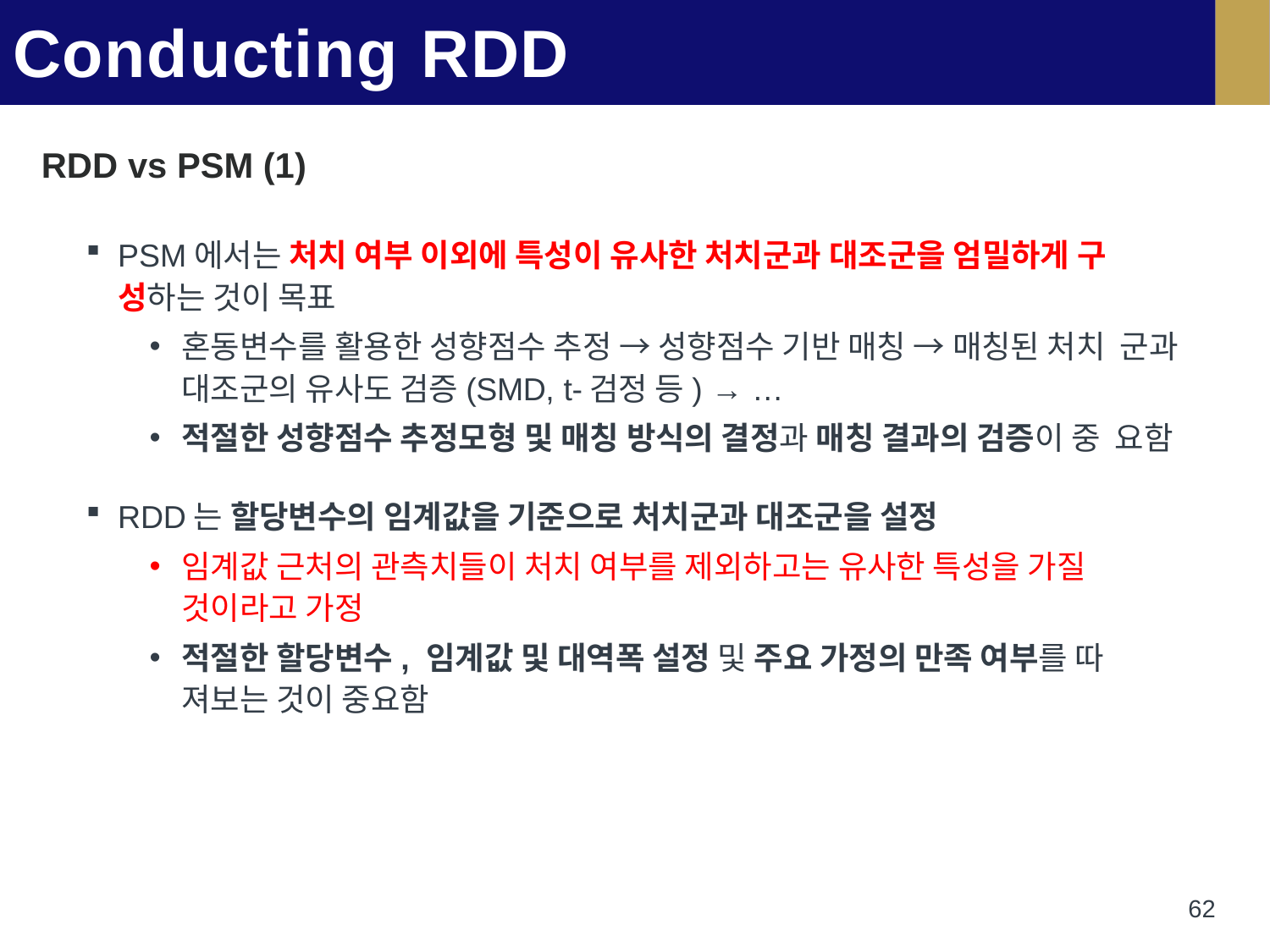

# Conducting RDD Analysis
RDD vs PSM (1)

PSM에서는 처치 여부 이외에 특성이 유사한 처치군과 대조군을 엄밀하게 구
성하는 것이 목표
혼동변수를 활용한 성향점수 추정 → 성향점수 기반 매칭 → 매칭된 처치  군과 대조군의 유사도 검증(SMD, t-검정 등) → …
적절한 성향점수 추정모형 및 매칭 방식의 결정과 매칭 결과의 검증이 중  요함

RDD는 할당변수의 임계값을 기준으로 처치군과 대조군을 설정
임계값 근처의 관측치들이 처치 여부를 제외하고는 유사한 특성을 가질  것이라고 가정
적절한 할당변수, 임계값 및 대역폭 설정 및 주요 가정의 만족 여부를 따  져보는 것이 중요함
62